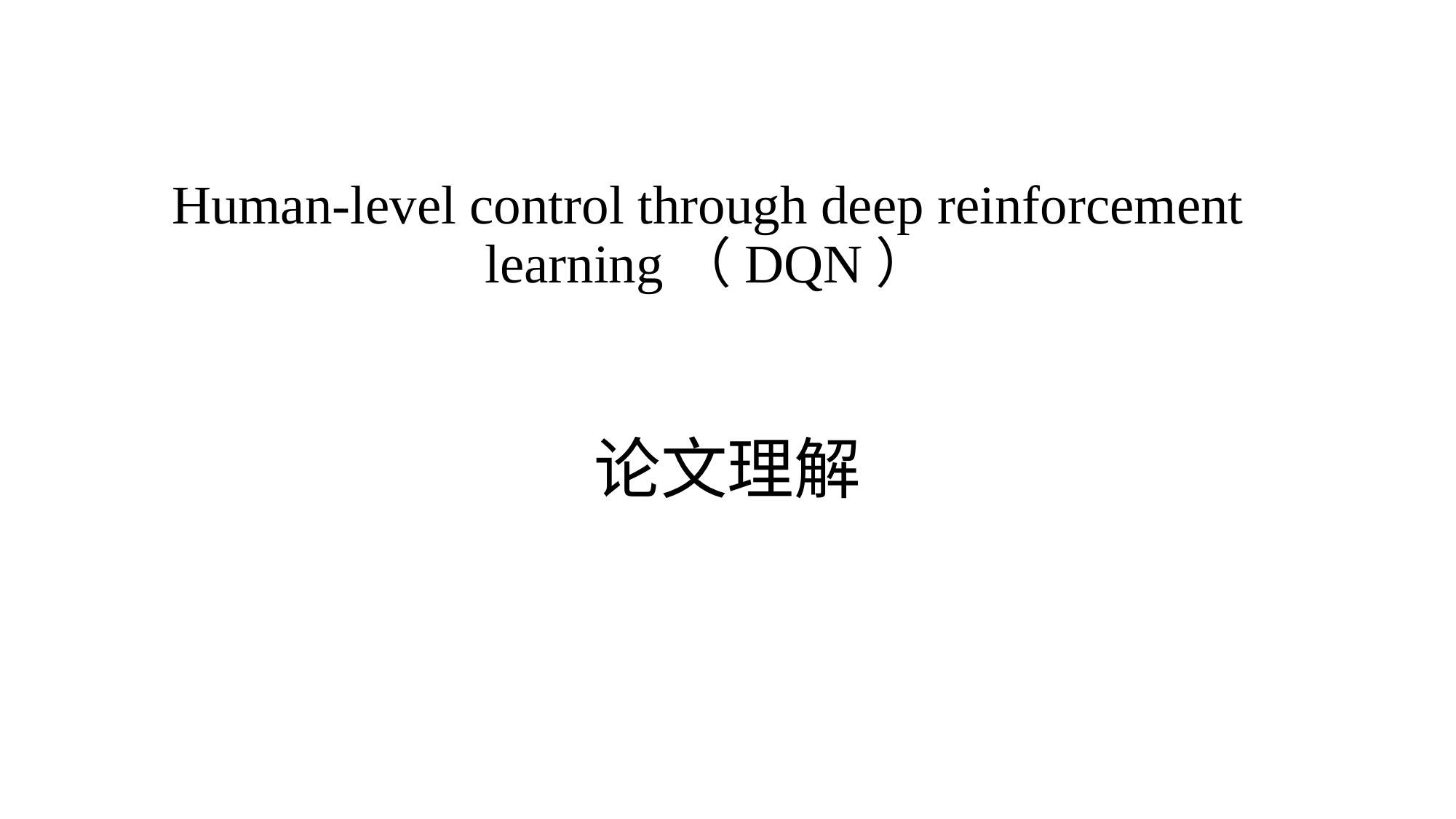

# Human-level control through deep reinforcement learning（DQN）
论文理解